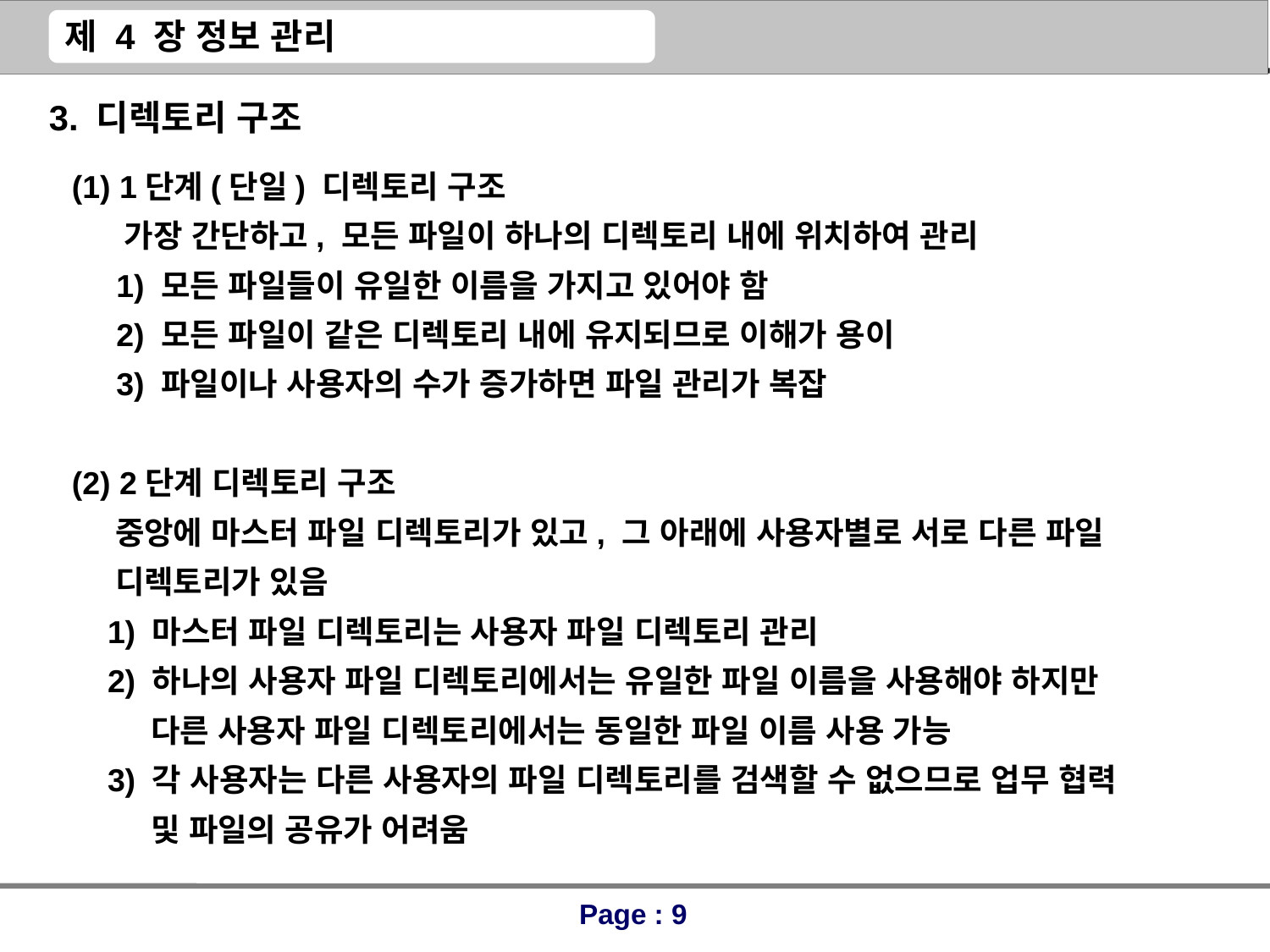

3. 디렉토리 구조
(1) 1단계(단일) 디렉토리 구조
     가장 간단하고, 모든 파일이 하나의 디렉토리 내에 위치하여 관리
     1) 모든 파일들이 유일한 이름을 가지고 있어야 함
     2) 모든 파일이 같은 디렉토리 내에 유지되므로 이해가 용이
     3) 파일이나 사용자의 수가 증가하면 파일 관리가 복잡

(2) 2단계 디렉토리 구조
    중앙에 마스터 파일 디렉토리가 있고, 그 아래에 사용자별로 서로 다른 파일
    디렉토리가 있음
    1) 마스터 파일 디렉토리는 사용자 파일 디렉토리 관리
    2) 하나의 사용자 파일 디렉토리에서는 유일한 파일 이름을 사용해야 하지만
        다른 사용자 파일 디렉토리에서는 동일한 파일 이름 사용 가능
    3) 각 사용자는 다른 사용자의 파일 디렉토리를 검색할 수 없으므로 업무 협력
        및 파일의 공유가 어려움
Page : 9